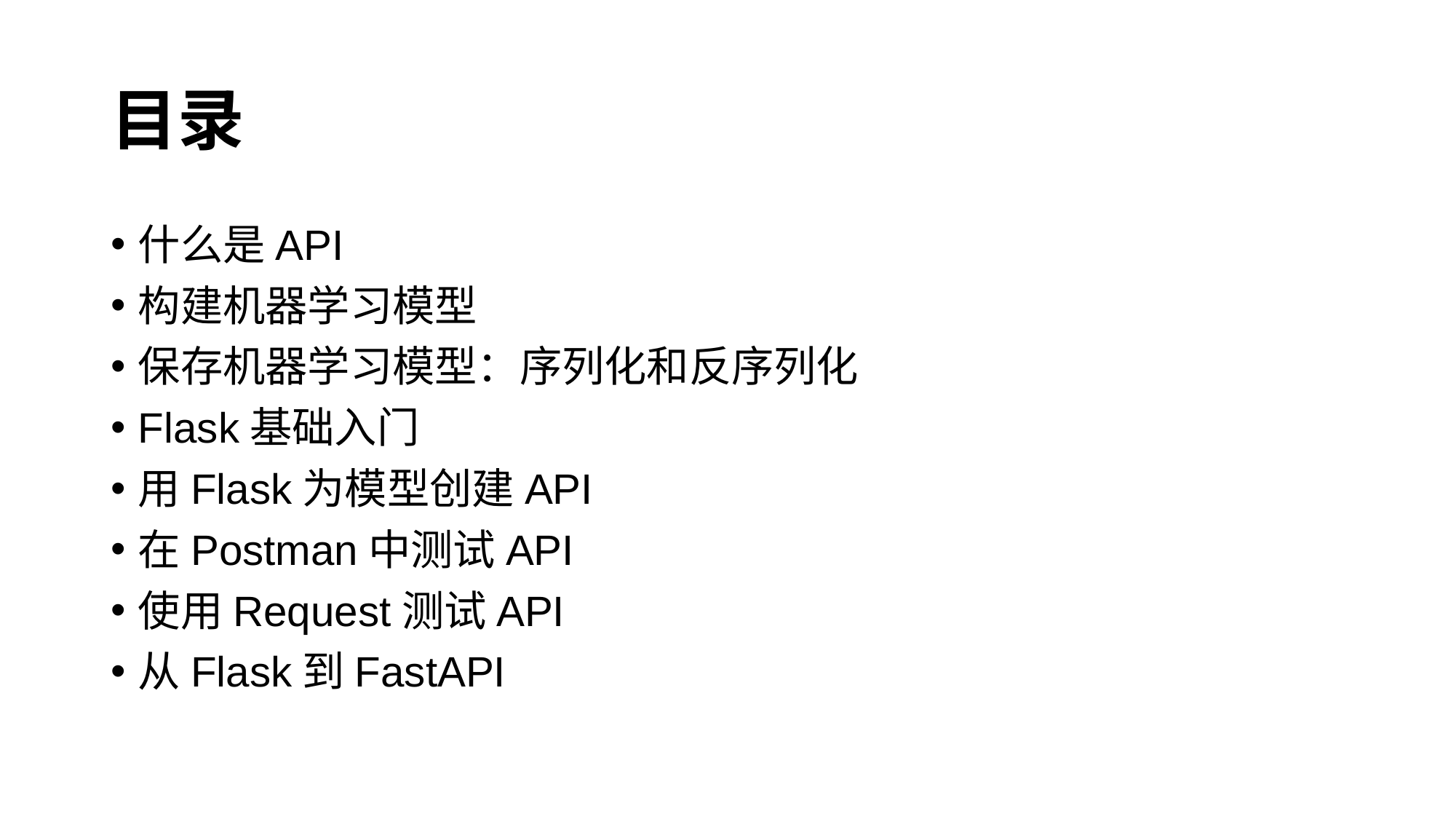

# 目录
什么是API
构建机器学习模型
保存机器学习模型：序列化和反序列化
Flask基础入门
用Flask为模型创建API
在Postman中测试API
使用Request测试API
从Flask到FastAPI